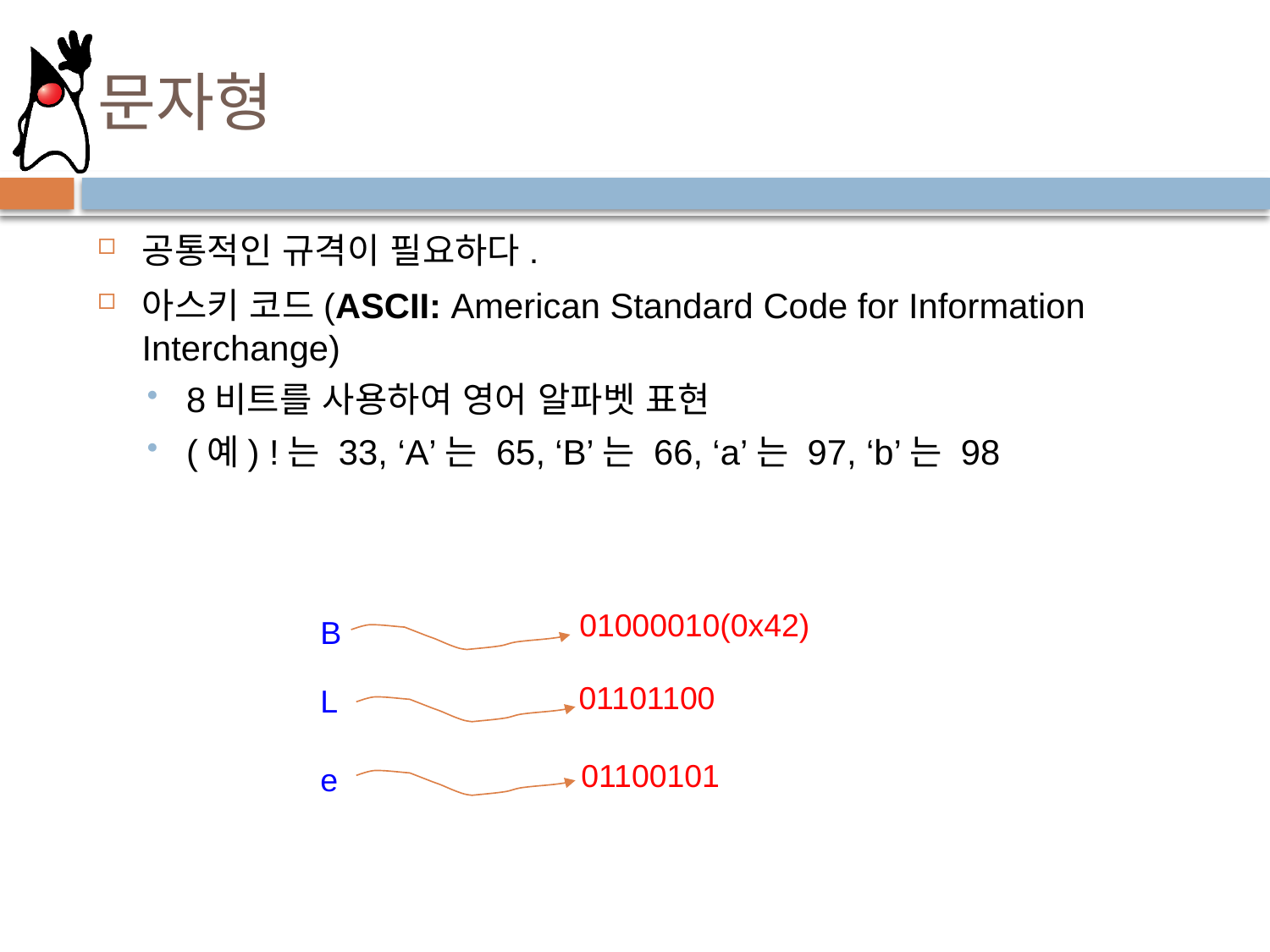

# 문자형
공통적인 규격이 필요하다.
아스키 코드(ASCII: American Standard Code for Information Interchange)
8비트를 사용하여 영어 알파벳 표현
(예) !는 33, ‘A’는 65, ‘B’는 66, ‘a’는 97, ‘b’는 98
01000010(0x42)
B

01101100
L

01100101
e